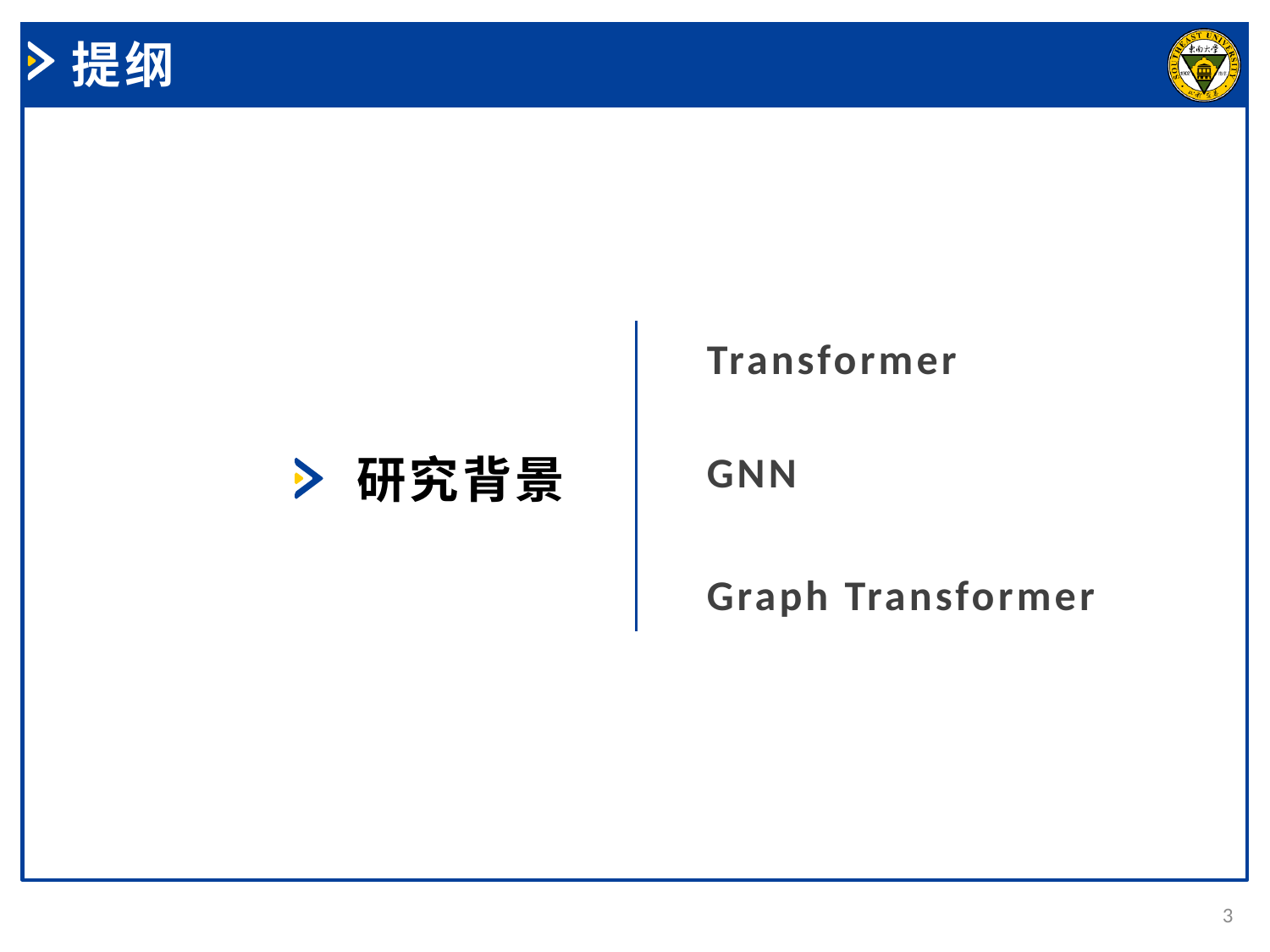

提纲
Transformer
GNN
研究背景

Graph Transformer
3